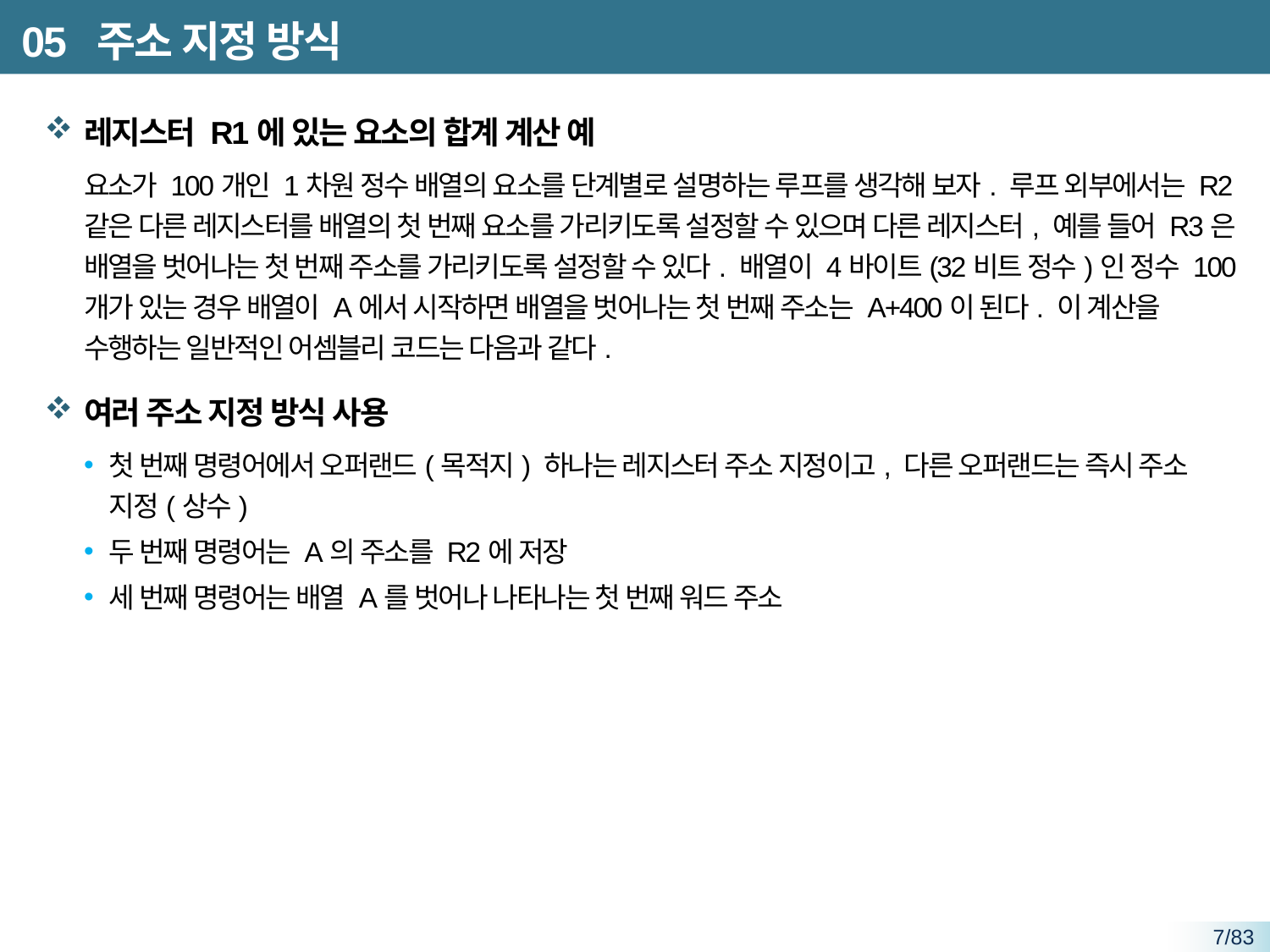

# 05  주소 지정 방식
레지스터 R1에 있는 요소의 합계 계산 예
요소가 100개인 1차원 정수 배열의 요소를 단계별로 설명하는 루프를 생각해 보자. 루프 외부에서는 R2 같은 다른 레지스터를 배열의 첫 번째 요소를 가리키도록 설정할 수 있으며 다른 레지스터, 예를 들어 R3은 배열을 벗어나는 첫 번째 주소를 가리키도록 설정할 수 있다. 배열이 4바이트(32비트 정수)인 정수 100개가 있는 경우 배열이 A에서 시작하면 배열을 벗어나는 첫 번째 주소는 A+400이 된다. 이 계산을 수행하는 일반적인 어셈블리 코드는 다음과 같다.
여러 주소 지정 방식 사용
첫 번째 명령어에서 오퍼랜드(목적지) 하나는 레지스터 주소 지정이고, 다른 오퍼랜드는 즉시 주소 지정(상수)
두 번째 명령어는 A의 주소를 R2에 저장
세 번째 명령어는 배열 A를 벗어나 나타나는 첫 번째 워드 주소